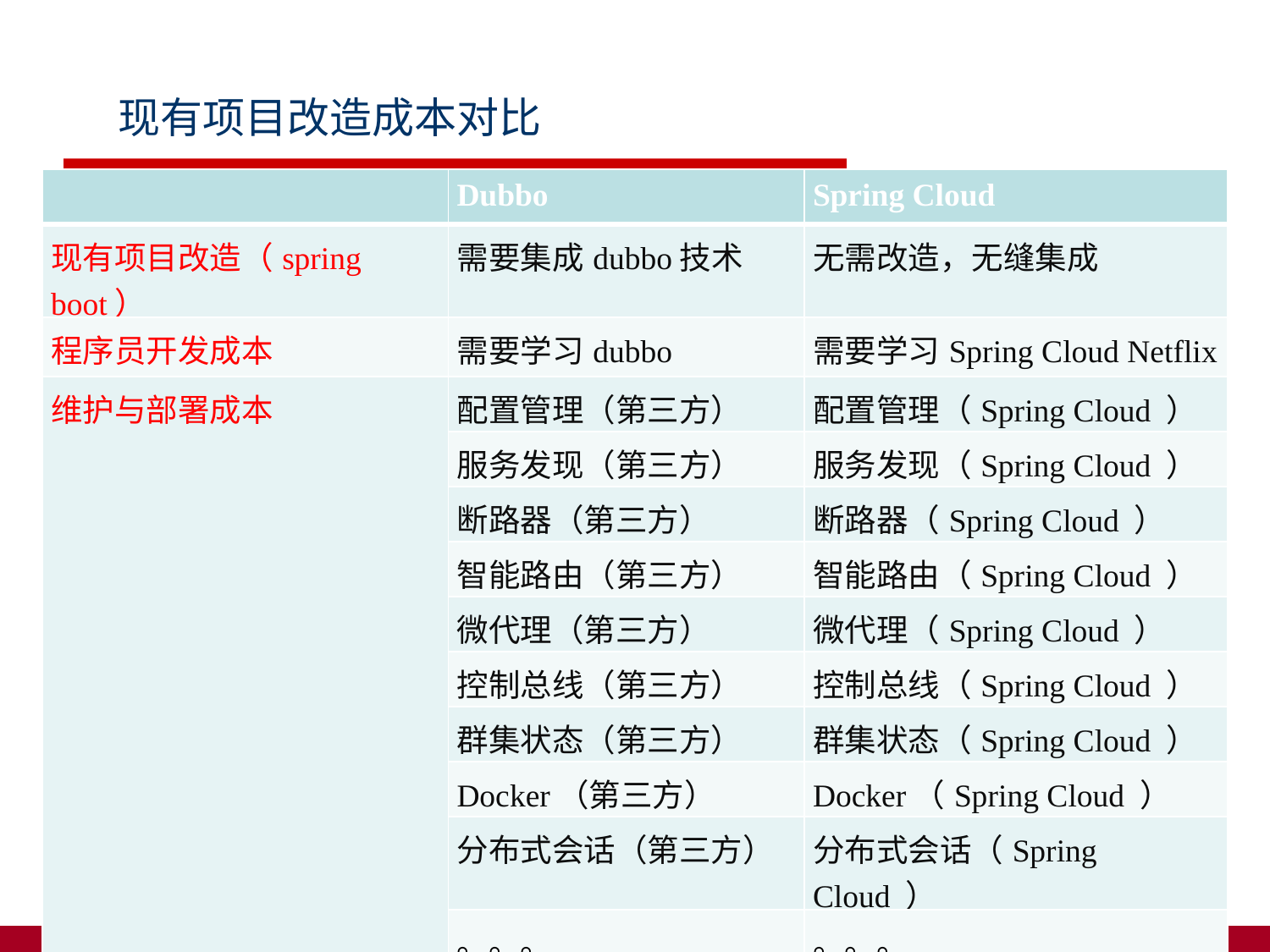

现有项目改造成本对比
|  | Dubbo | Spring Cloud |
| --- | --- | --- |
| 现有项目改造（spring boot） | 需要集成dubbo技术 | 无需改造，无缝集成 |
| 程序员开发成本 | 需要学习dubbo | 需要学习Spring Cloud Netflix |
| 维护与部署成本 | 配置管理（第三方） | 配置管理（Spring Cloud ） |
|  | 服务发现（第三方） | 服务发现（Spring Cloud ） |
|  | 断路器（第三方） | 断路器（Spring Cloud ） |
|  | 智能路由（第三方） | 智能路由（Spring Cloud ） |
|  | 微代理（第三方） | 微代理（Spring Cloud ） |
|  | 控制总线（第三方） | 控制总线（Spring Cloud ） |
|  | 群集状态（第三方） | 群集状态（Spring Cloud ） |
|  | Docker（第三方） | Docker（Spring Cloud ） |
|  | 分布式会话（第三方） | 分布式会话（Spring Cloud ） |
|  | 。。。 | 。。。 |